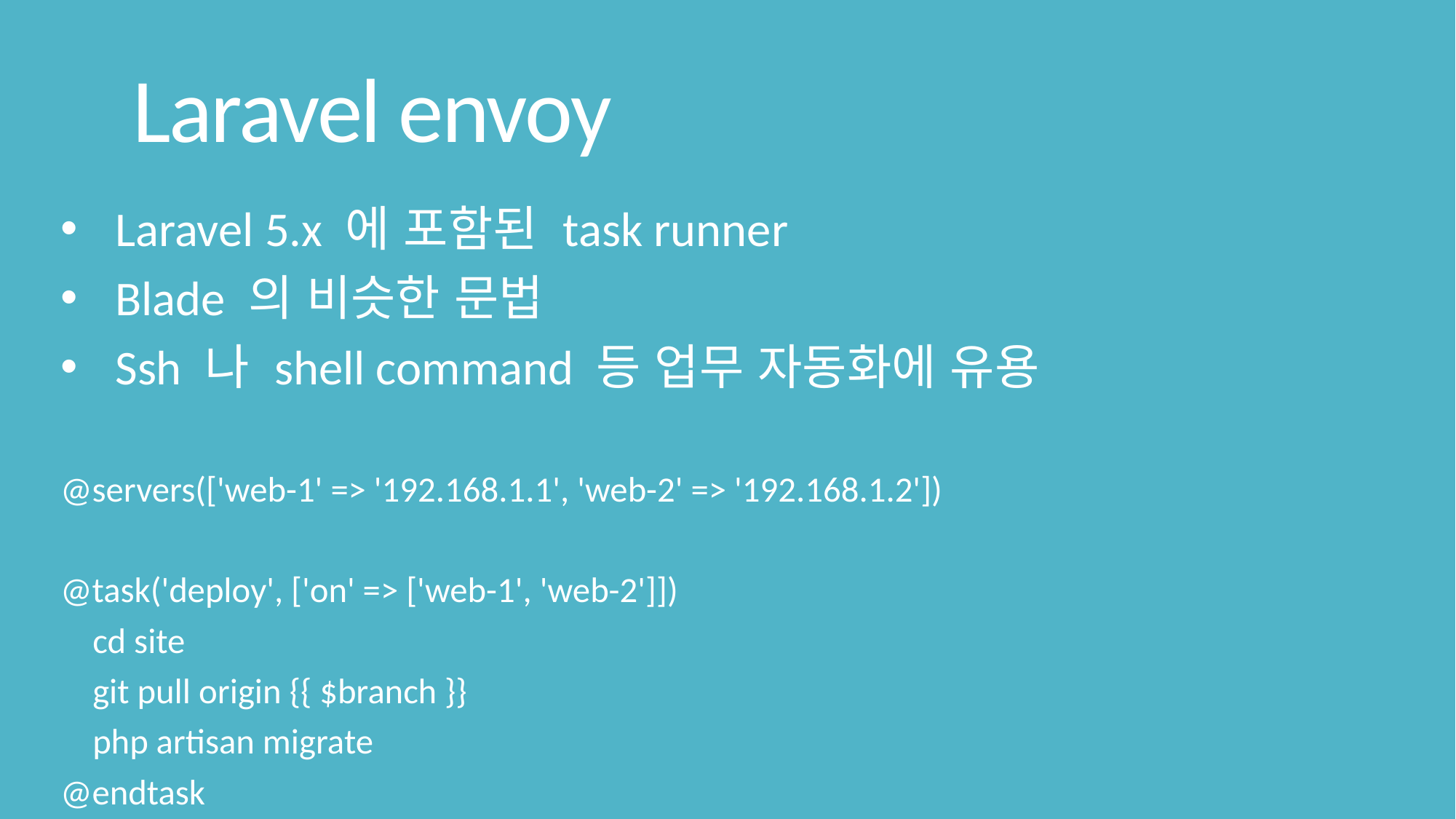

# Laravel envoy
Laravel 5.x 에 포함된 task runner
Blade 의 비슷한 문법
Ssh 나 shell command 등 업무 자동화에 유용

@servers(['web-1' => '192.168.1.1', 'web-2' => '192.168.1.2'])

@task('deploy', ['on' => ['web-1', 'web-2']])
    cd site
    git pull origin {{ $branch }}
    php artisan migrate
@endtask